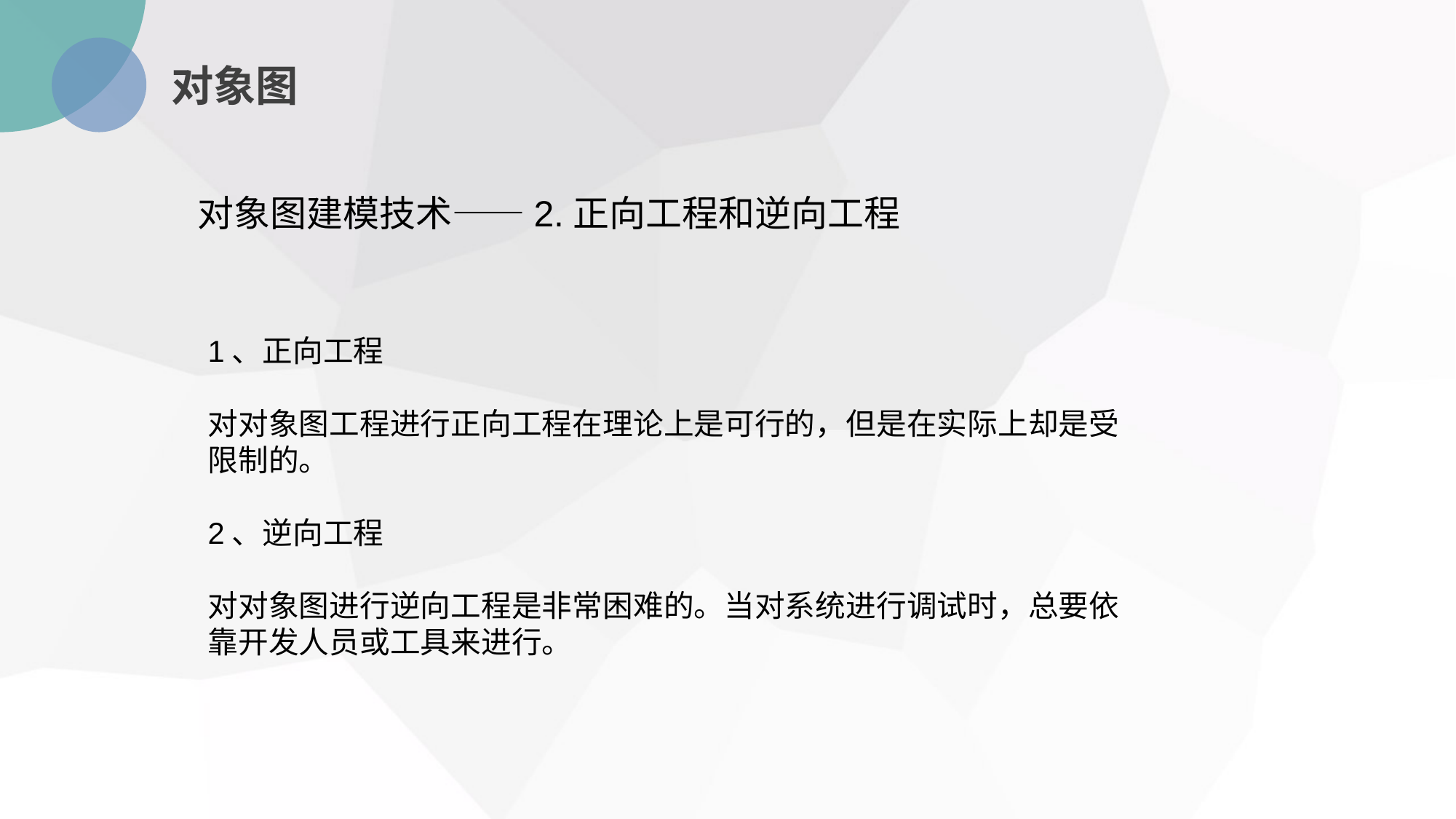

对象图
对象图建模技术——2.正向工程和逆向工程
1、正向工程

对对象图工程进行正向工程在理论上是可行的，但是在实际上却是受限制的。

2、逆向工程

对对象图进行逆向工程是非常困难的。当对系统进行调试时，总要依靠开发人员或工具来进行。